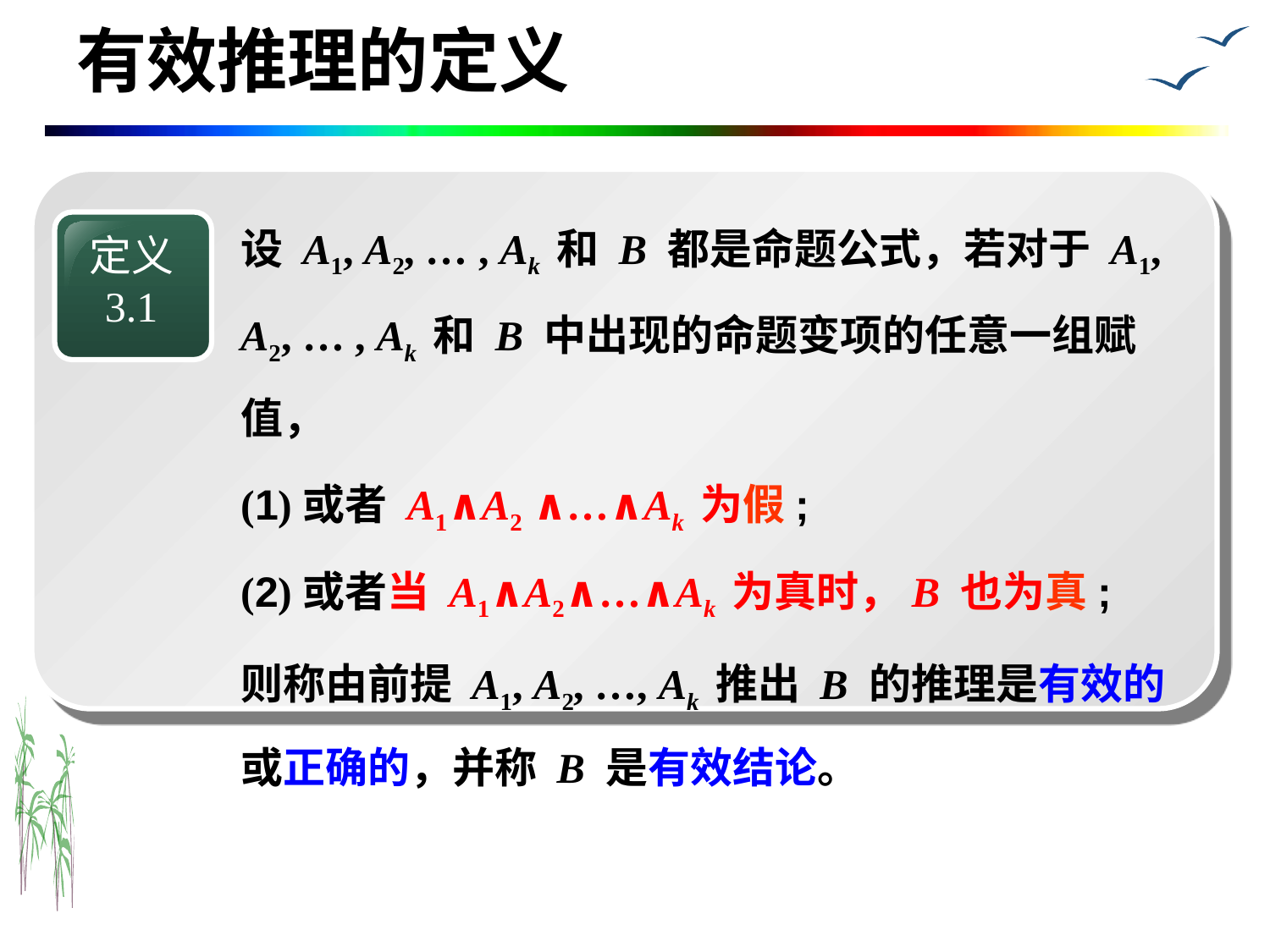

# 有效推理的定义

设 A1, A2, … , Ak 和 B 都是命题公式，若对于 A1, A2, … , Ak 和 B 中出现的命题变项的任意一组赋值，
(1)或者 A1∧A2 ∧…∧Ak 为假;
(2)或者当 A1∧A2∧…∧Ak 为真时，B 也为真;
则称由前提 A1, A2, …, Ak 推出 B 的推理是有效的或正确的，并称 B 是有效结论。

定义
3.1